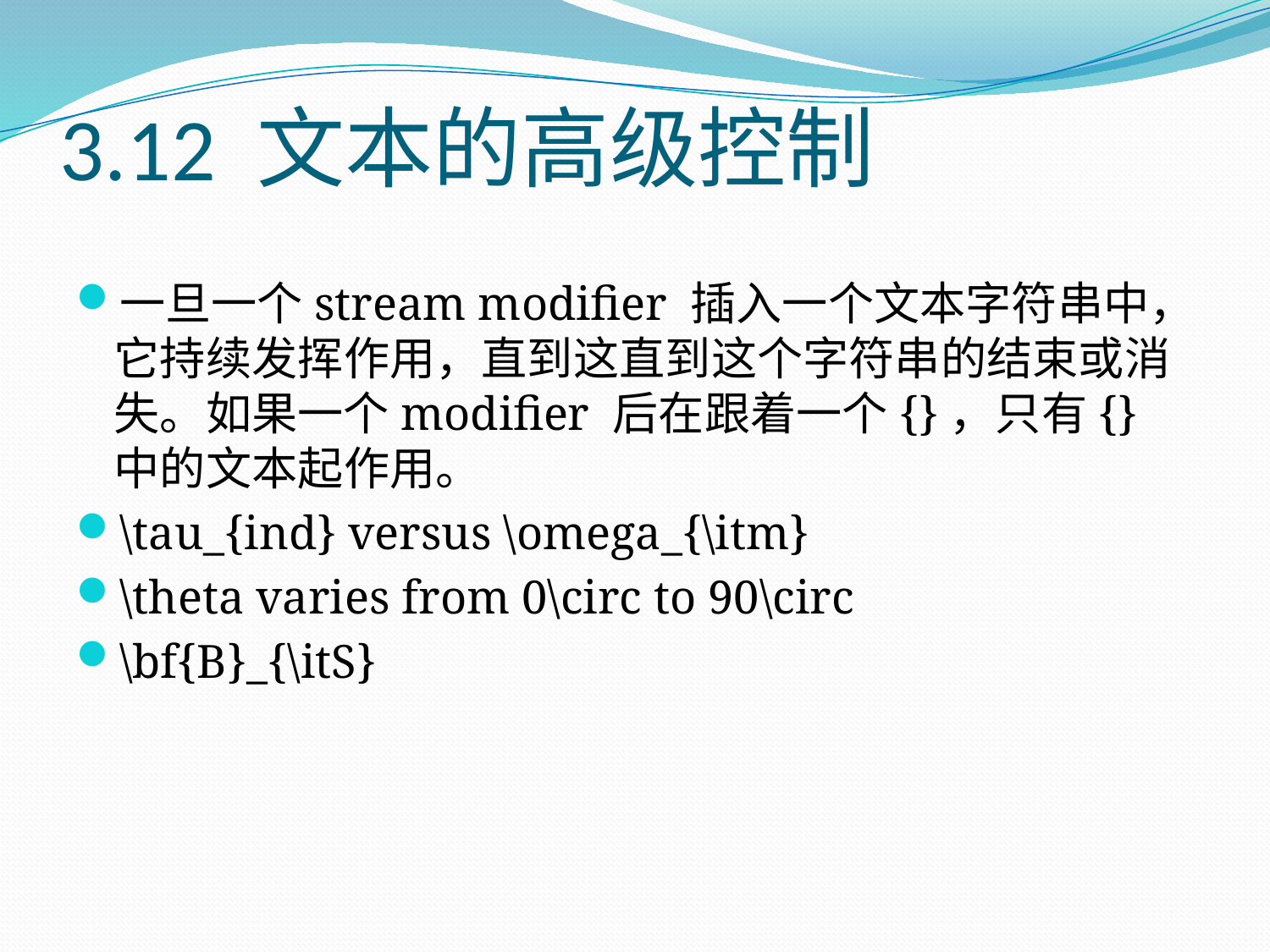

# 3.12 文本的高级控制
一旦一个stream modifier 插入一个文本字符串中，它持续发挥作用，直到这直到这个字符串的结束或消失。如果一个modifier 后在跟着一个{}，只有{}中的文本起作用。
\tau_{ind} versus \omega_{\itm}
\theta varies from 0\circ to 90\circ
\bf{B}_{\itS}